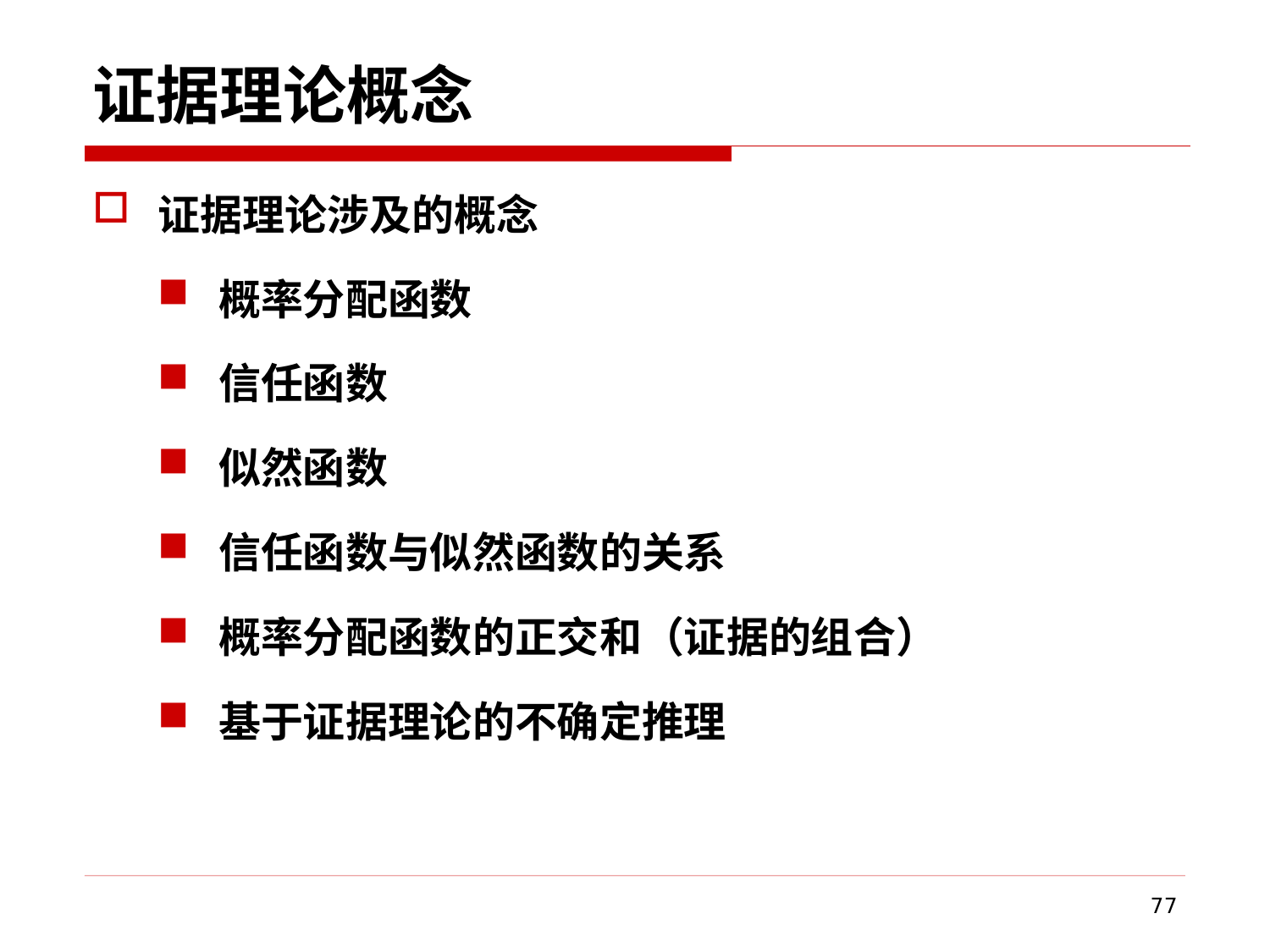

# 证据理论概念
证据理论涉及的概念
概率分配函数
信任函数
似然函数
信任函数与似然函数的关系
概率分配函数的正交和（证据的组合）
基于证据理论的不确定推理
77